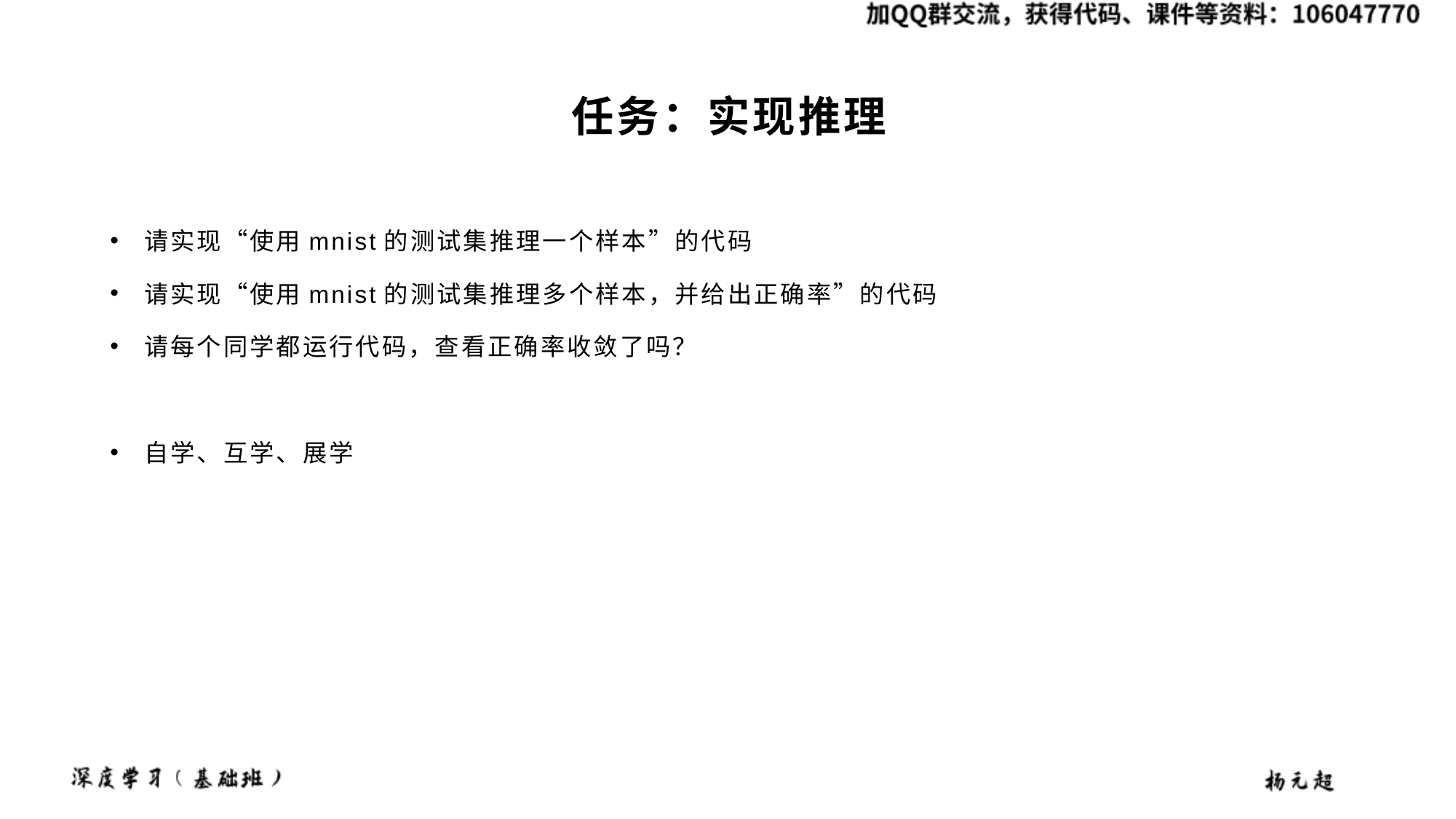

# 任务：实现推理
请实现“使用mnist的测试集推理一个样本”的代码
请实现“使用mnist的测试集推理多个样本，并给出正确率”的代码
请每个同学都运行代码，查看正确率收敛了吗？

自学、互学、展学